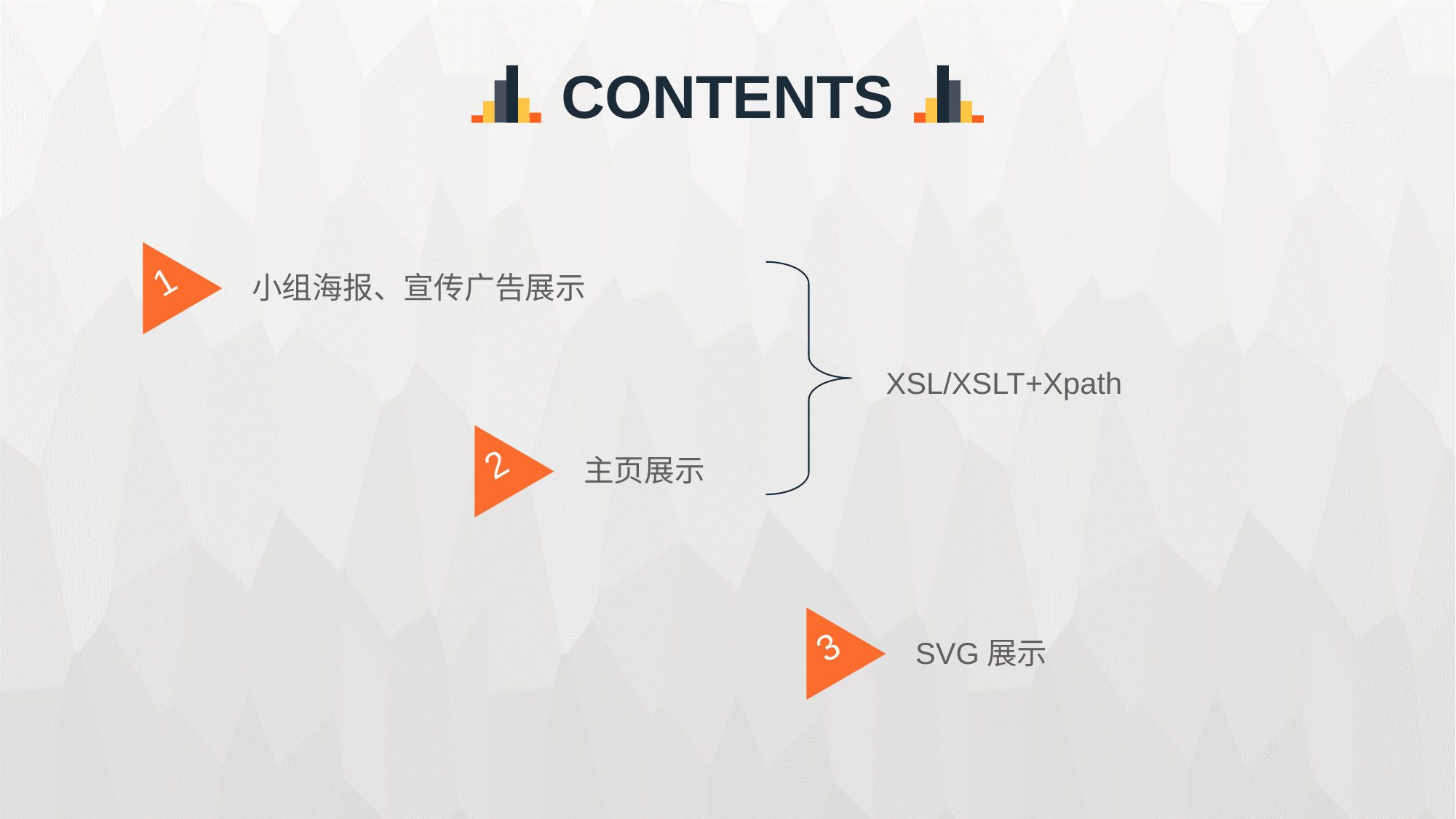

CONTENTS

1
小组海报、宣传广告展示

XSL/XSLT+Xpath
2
主页展示
3
SVG展示